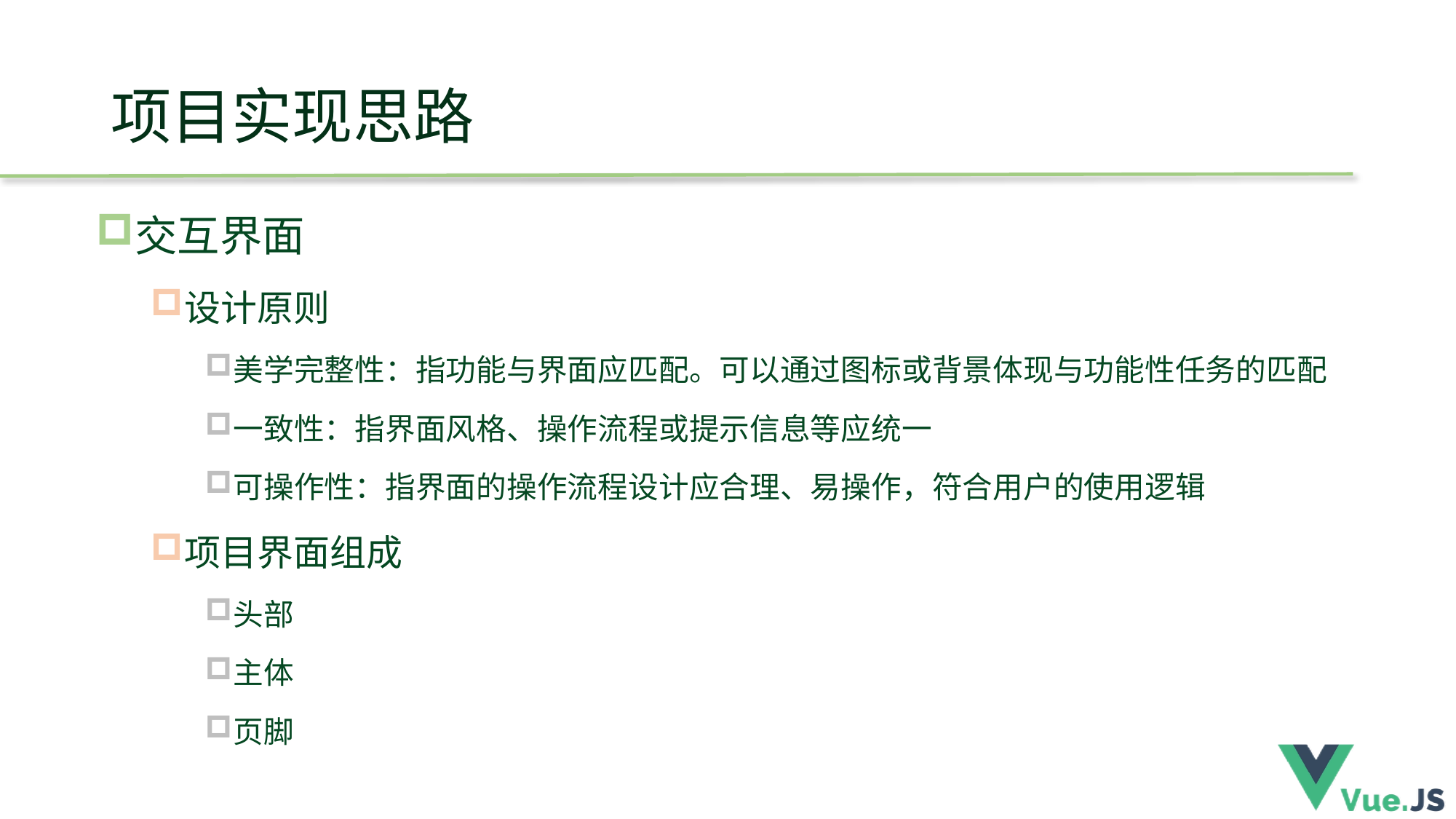

# 项目实现思路
交互界面
设计原则
美学完整性：指功能与界面应匹配。可以通过图标或背景体现与功能性任务的匹配
一致性：指界面风格、操作流程或提示信息等应统一
可操作性：指界面的操作流程设计应合理、易操作，符合用户的使用逻辑
项目界面组成
头部
主体
页脚